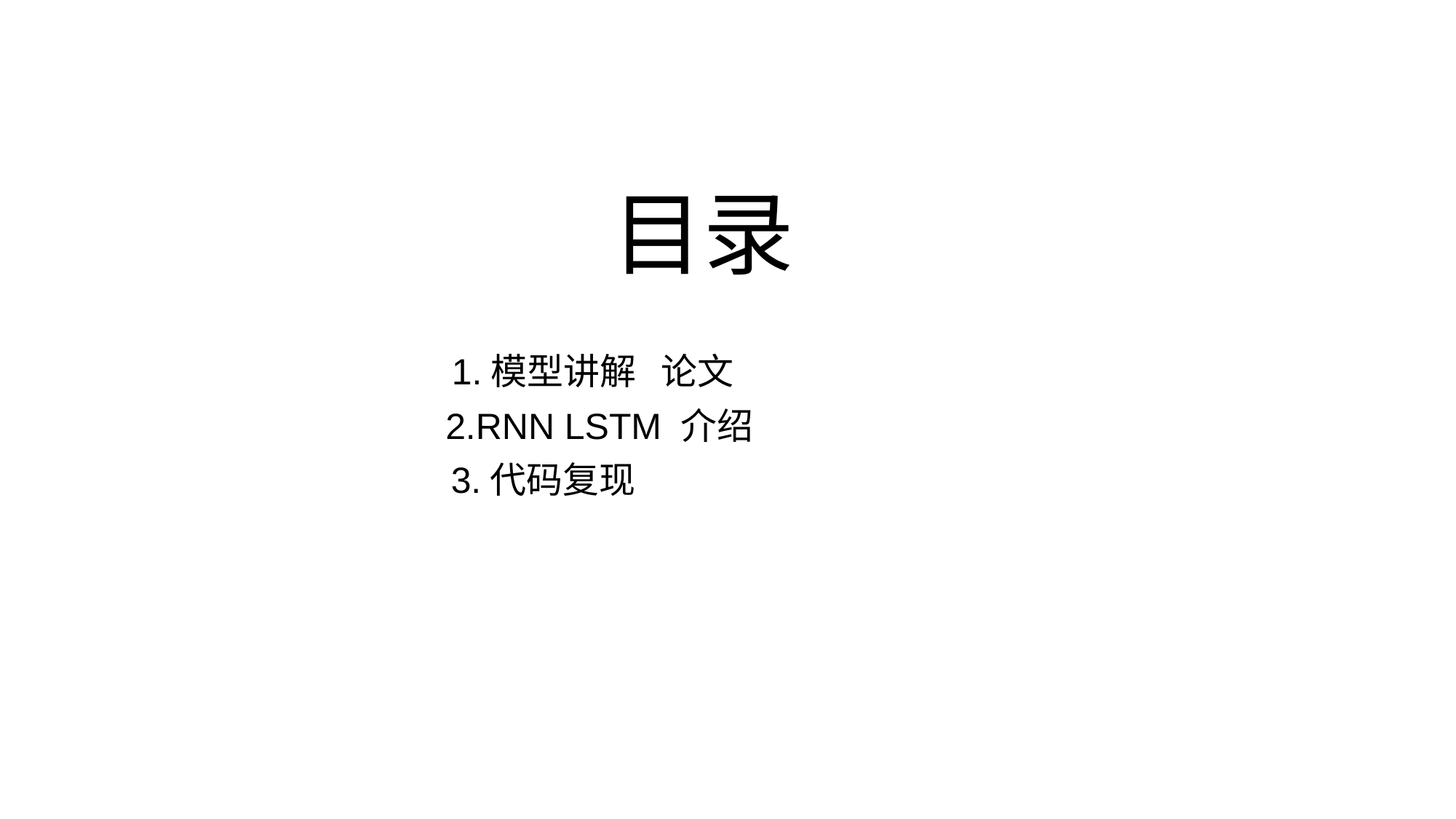

# 目录
	              1.模型讲解   论文
                          2.RNN LSTM 介绍
               3.代码复现